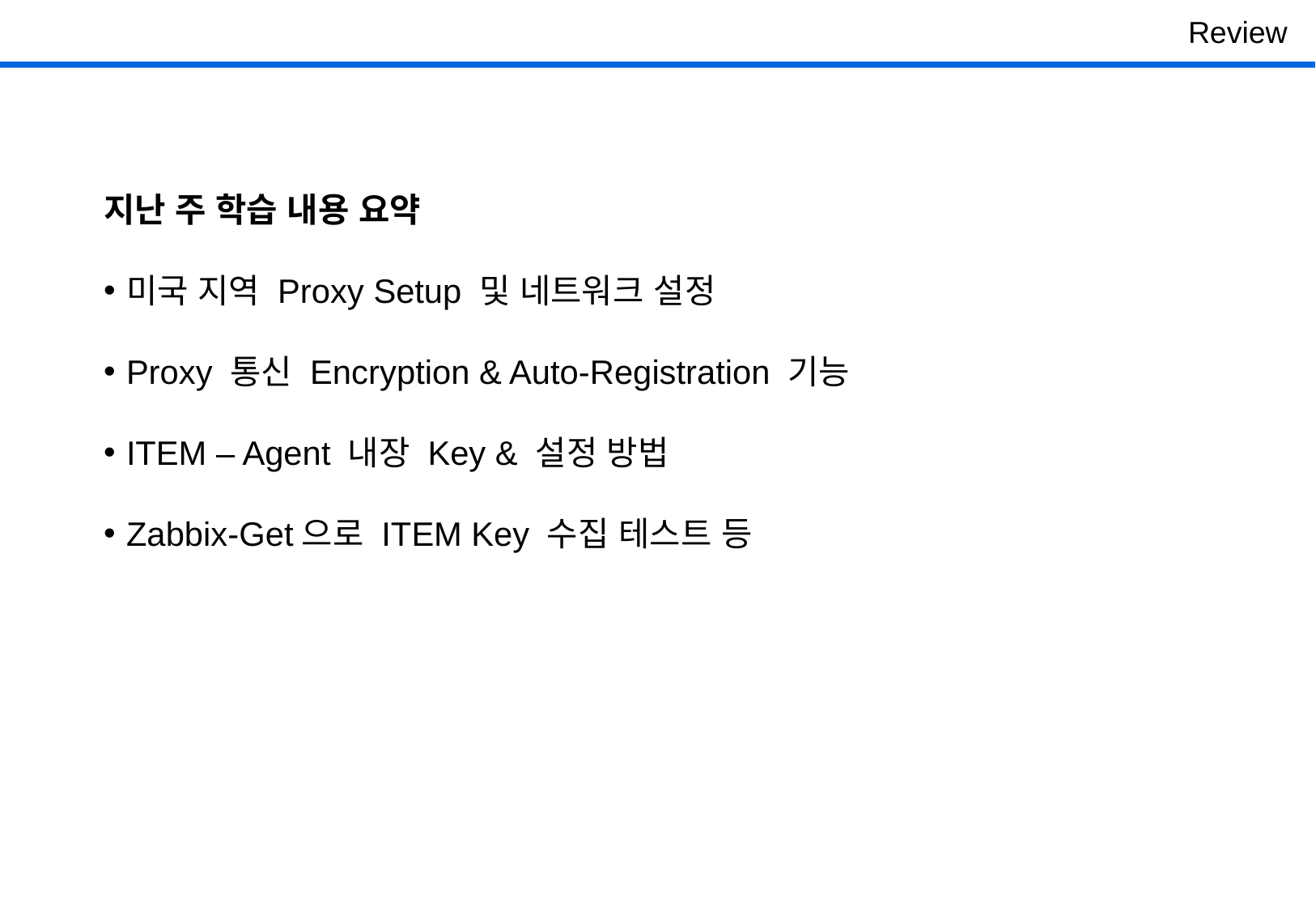

Review
지난 주 학습 내용 요약
미국 지역 Proxy Setup 및 네트워크 설정
Proxy 통신 Encryption & Auto-Registration 기능
ITEM – Agent 내장 Key & 설정 방법
Zabbix-Get으로 ITEM Key 수집 테스트 등